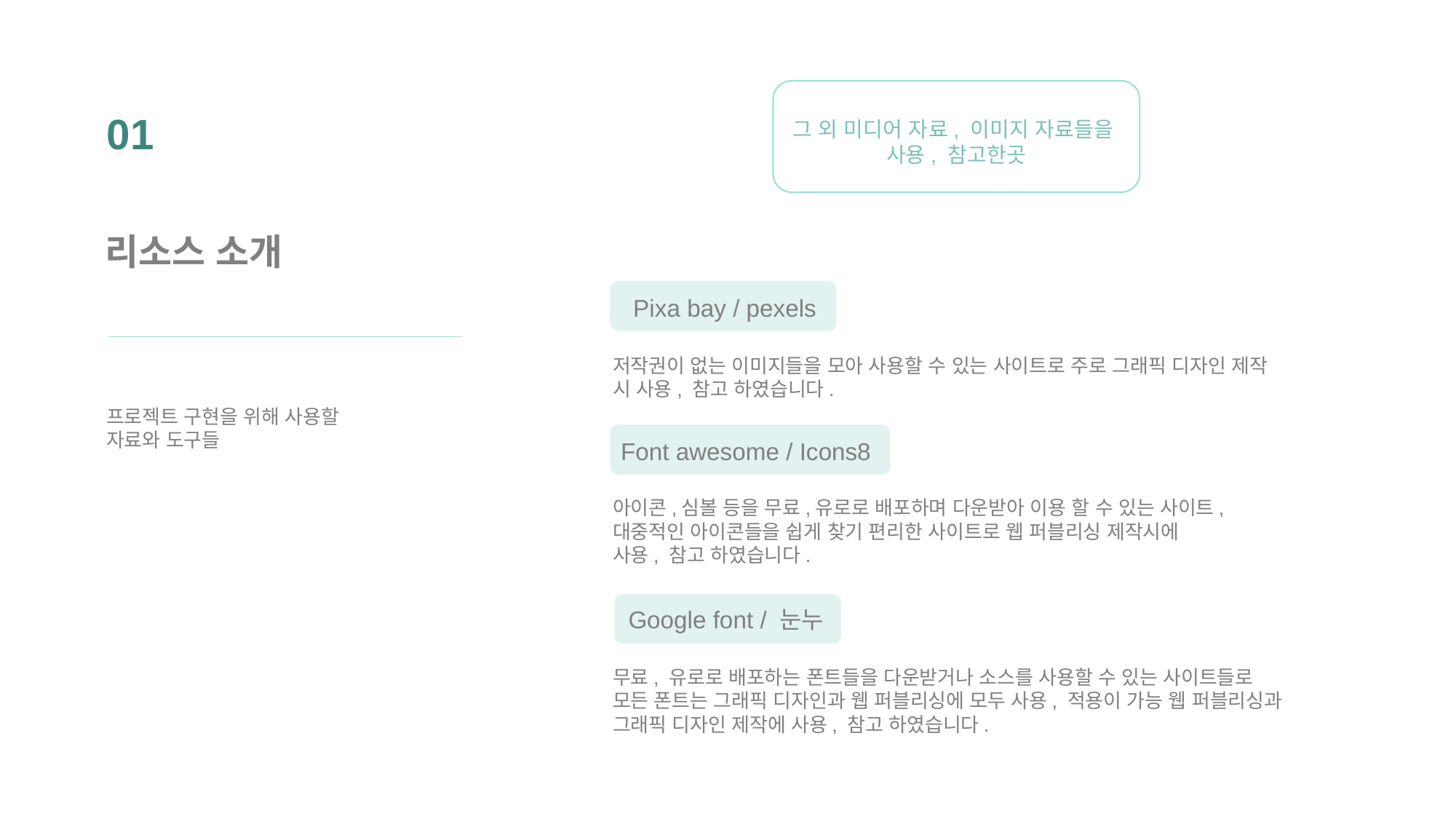

Visual Studio Code

01
그 외 미디어 자료, 이미지 자료들을
사용, 참고한곳
리소스 소개

Pixa bay / pexels
저작권이 없는 이미지들을 모아 사용할 수 있는 사이트로 주로 그래픽 디자인 제작 시 사용, 참고 하였습니다.

프로젝트 구현을 위해 사용할
자료와 도구들

Font awesome / Icons8
아이콘,심볼 등을 무료,유로로 배포하며 다운받아 이용 할 수 있는 사이트, 대중적인 아이콘들을 쉽게 찾기 편리한 사이트로 웹 퍼블리싱 제작시에
사용, 참고 하였습니다.

Google font / 눈누
무료, 유로로 배포하는 폰트들을 다운받거나 소스를 사용할 수 있는 사이트들로
모든 폰트는 그래픽 디자인과 웹 퍼블리싱에 모두 사용, 적용이 가능 웹 퍼블리싱과 그래픽 디자인 제작에 사용, 참고 하였습니다.